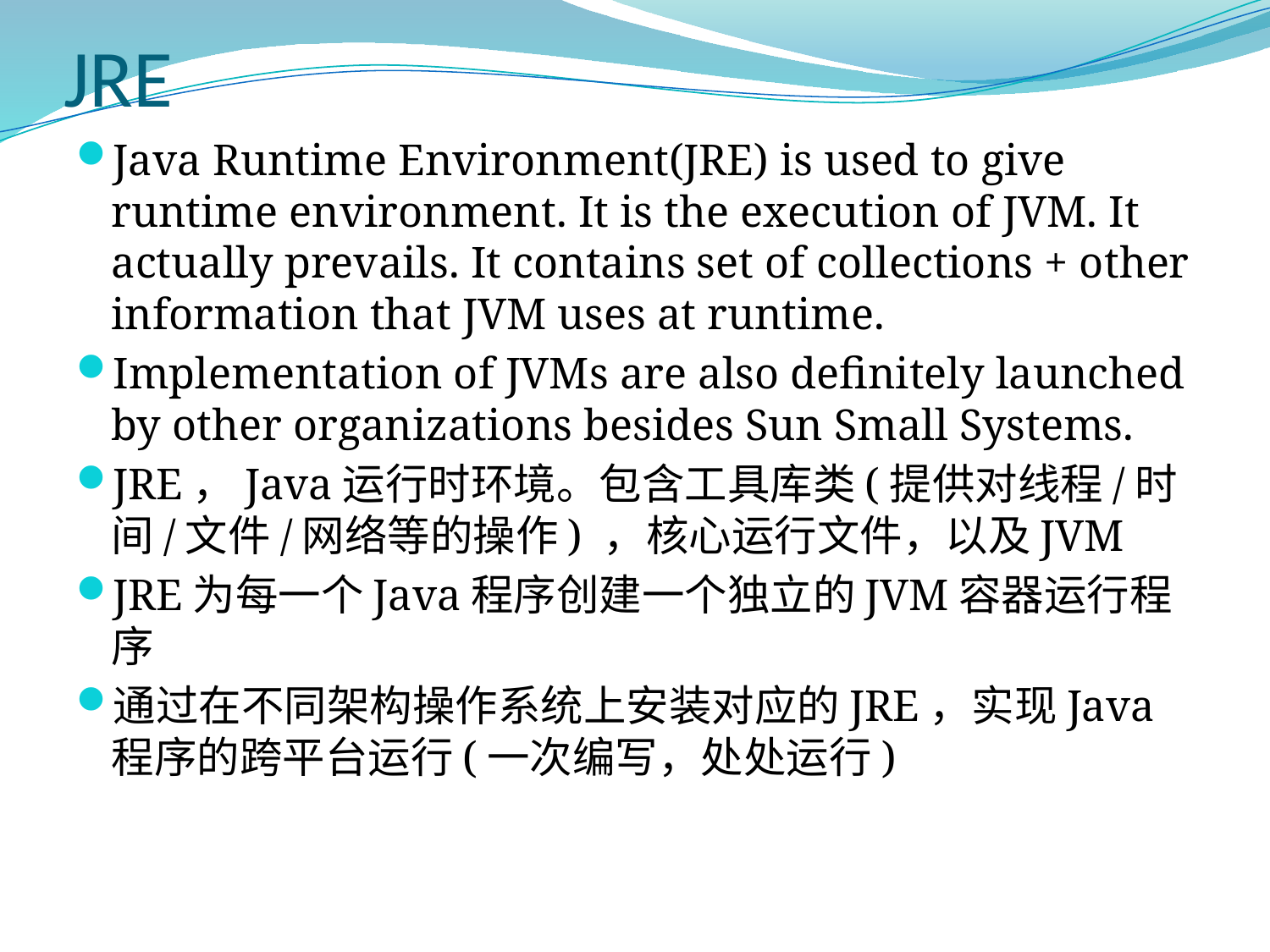

# JRE
Java Runtime Environment(JRE) is used to give runtime environment. It is the execution of JVM. It actually prevails. It contains set of collections + other information that JVM uses at runtime.
Implementation of JVMs are also definitely launched by other organizations besides Sun Small Systems.
JRE，Java运行时环境。包含工具库类(提供对线程/时间/文件/网络等的操作) ，核心运行文件，以及JVM
JRE为每一个Java程序创建一个独立的JVM容器运行程序
通过在不同架构操作系统上安装对应的JRE，实现Java程序的跨平台运行(一次编写，处处运行)

7